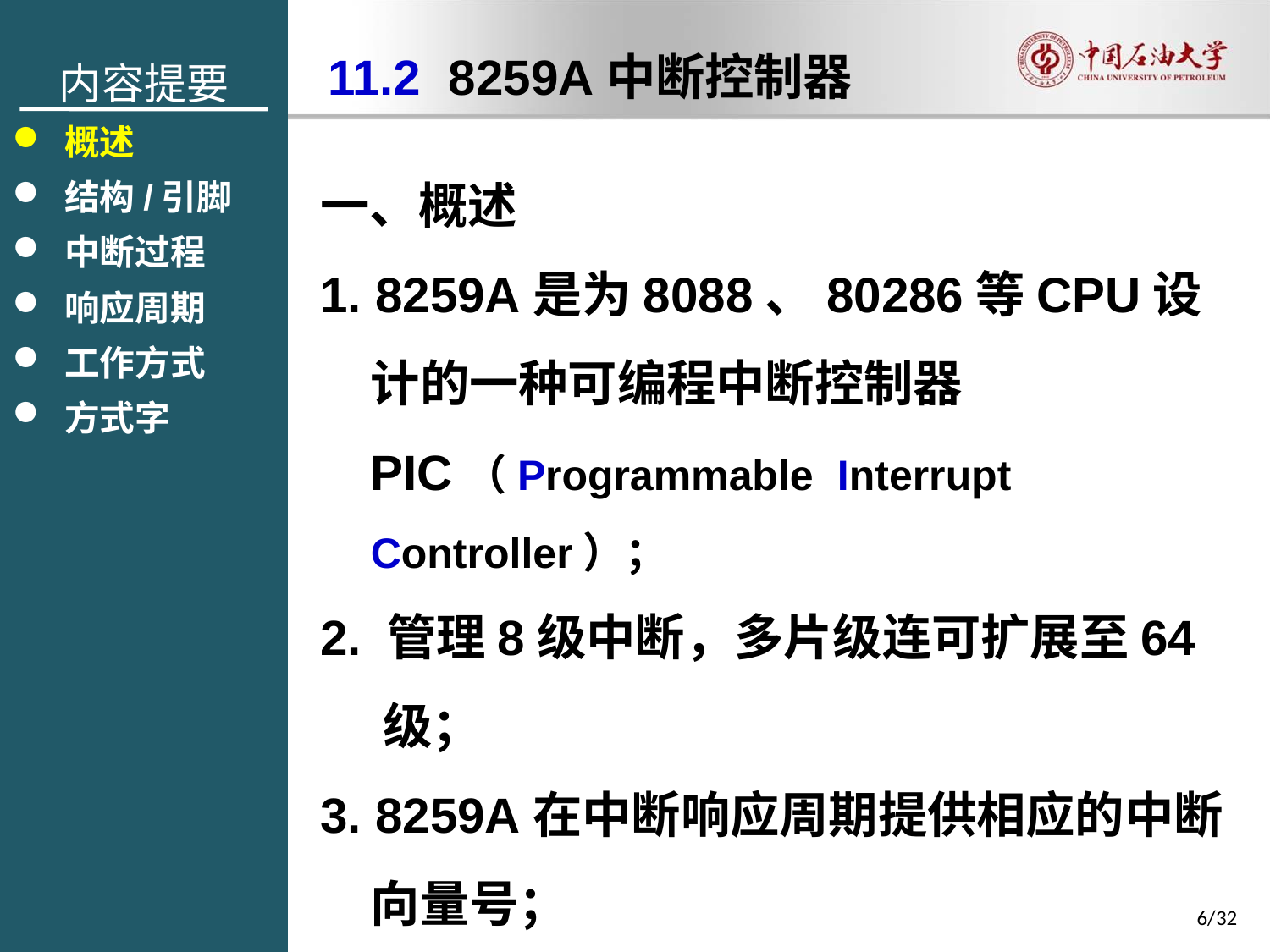

内容提要
 概述
 结构/引脚
 中断过程
 响应周期
 工作方式
 方式字
11.2  8259A中断控制器
一、概述
1. 8259A是为8088、80286等CPU设计的一种可编程中断控制器PIC（Programmable  Interrupt  Controller）；
2. 管理8级中断，多片级连可扩展至64级；
3. 8259A在中断响应周期提供相应的中断向量号；
4. 可通过编程选择多种工作方式。
6/32